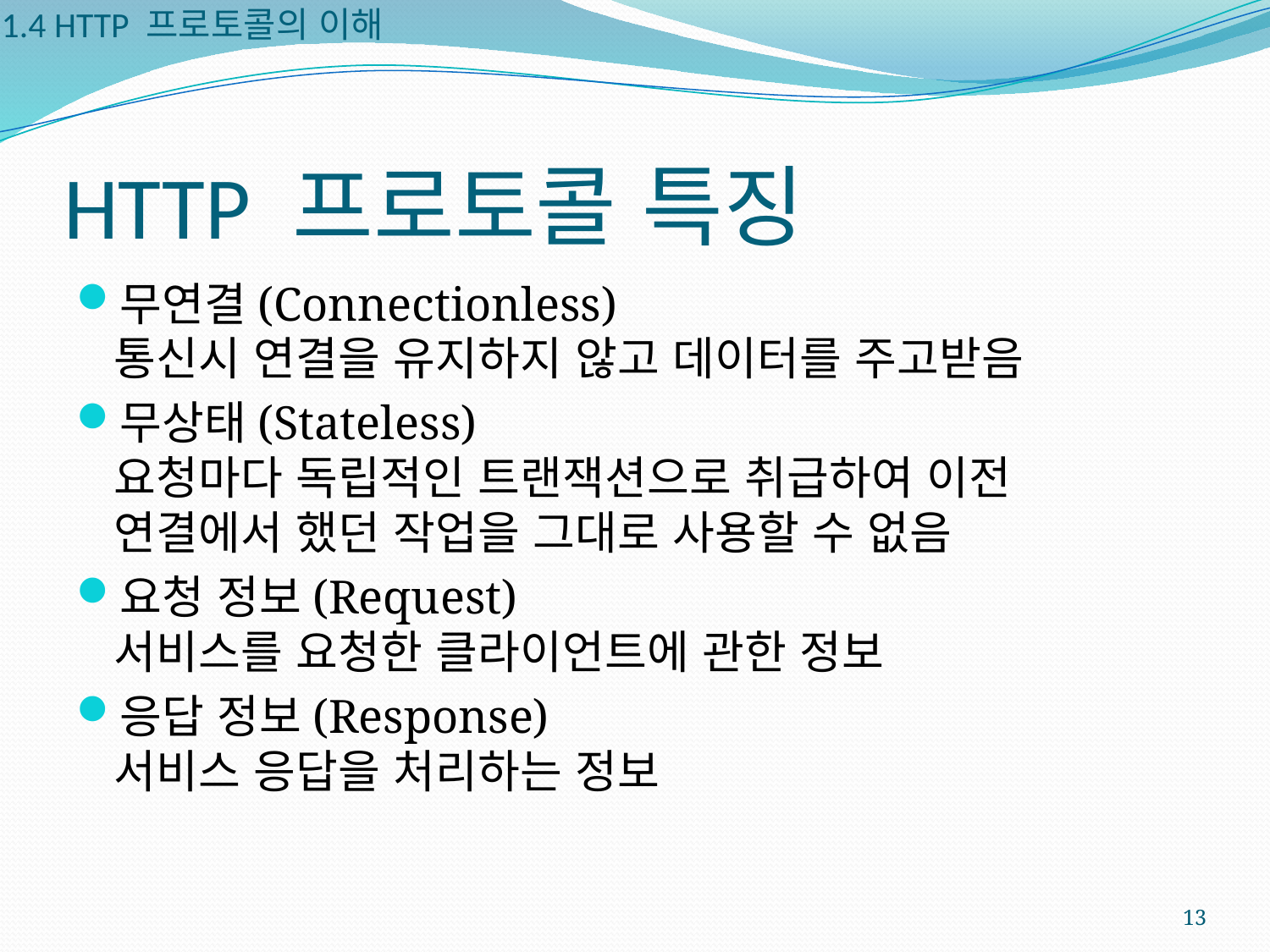

1.4 HTTP 프로토콜의 이해
# HTTP 프로토콜 특징
무연결(Connectionless)
통신시 연결을 유지하지 않고 데이터를 주고받음
무상태(Stateless)
요청마다 독립적인 트랜잭션으로 취급하여 이전 연결에서 했던 작업을 그대로 사용할 수 없음
요청 정보(Request)
서비스를 요청한 클라이언트에 관한 정보
응답 정보(Response)
서비스 응답을 처리하는 정보
13